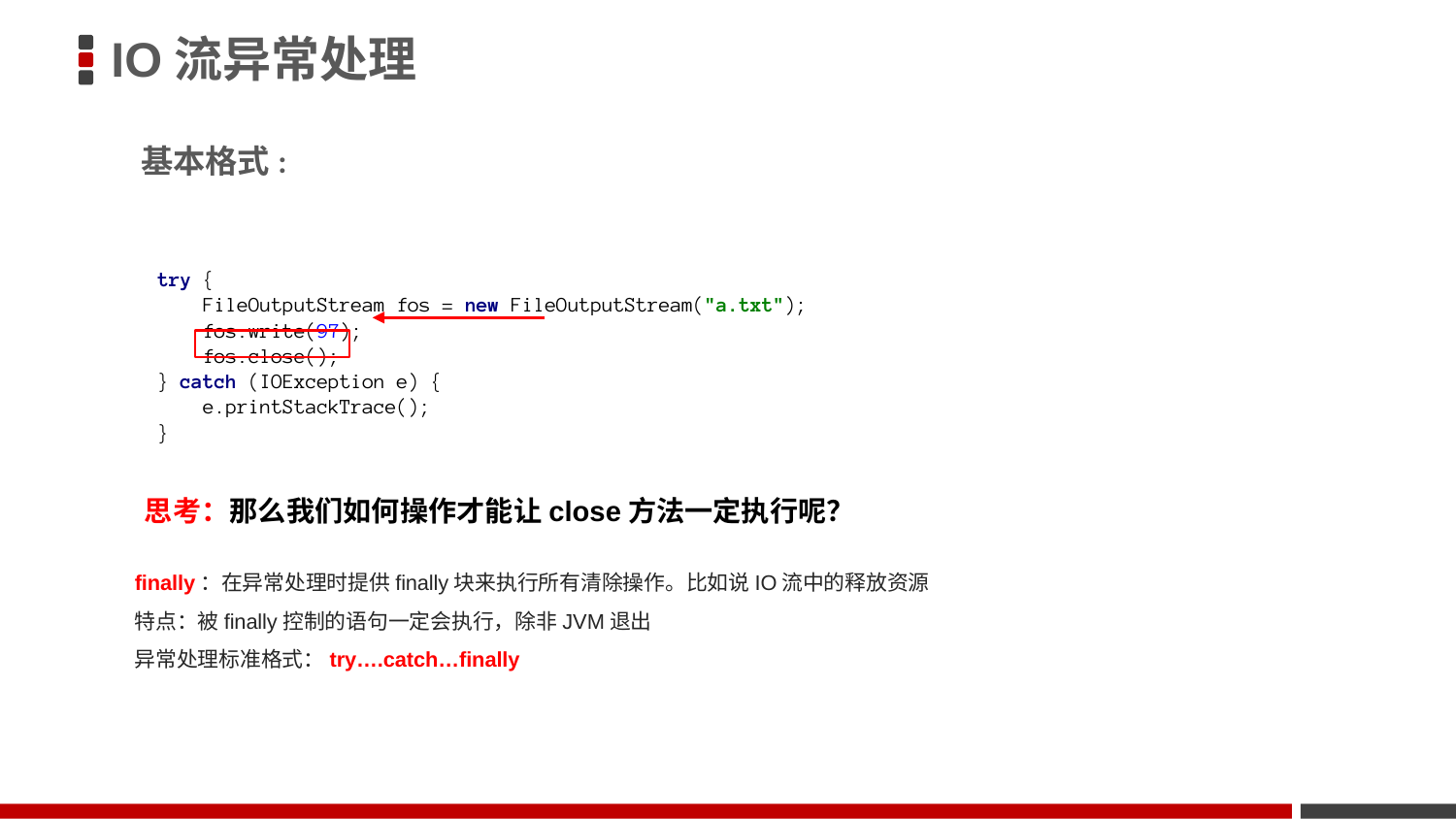

IO流异常处理
基本格式:
try {
    FileOutputStream fos = new FileOutputStream("a.txt");
    fos.write(97);
    fos.close();
} catch (IOException e) {
    e.printStackTrace();
}

思考：那么我们如何操作才能让close方法一定执行呢？
finally：在异常处理时提供finally块来执行所有清除操作。比如说IO流中的释放资源
特点：被finally控制的语句一定会执行，除非JVM退出
异常处理标准格式：try….catch…finally